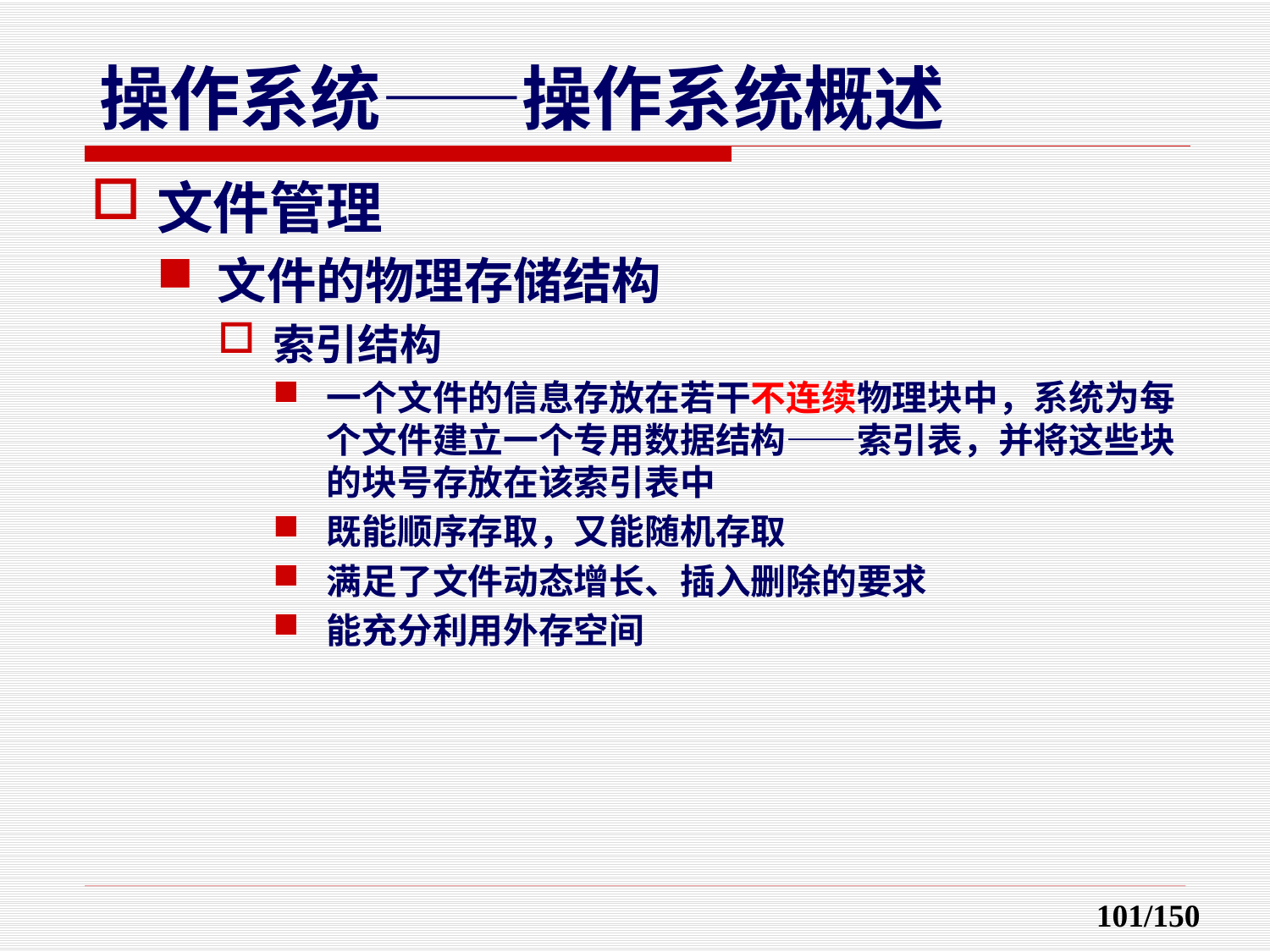

文件管理
文件的物理存储结构
索引结构
一个文件的信息存放在若干不连续物理块中，系统为每个文件建立一个专用数据结构——索引表，并将这些块的块号存放在该索引表中
既能顺序存取，又能随机存取
满足了文件动态增长、插入删除的要求
能充分利用外存空间